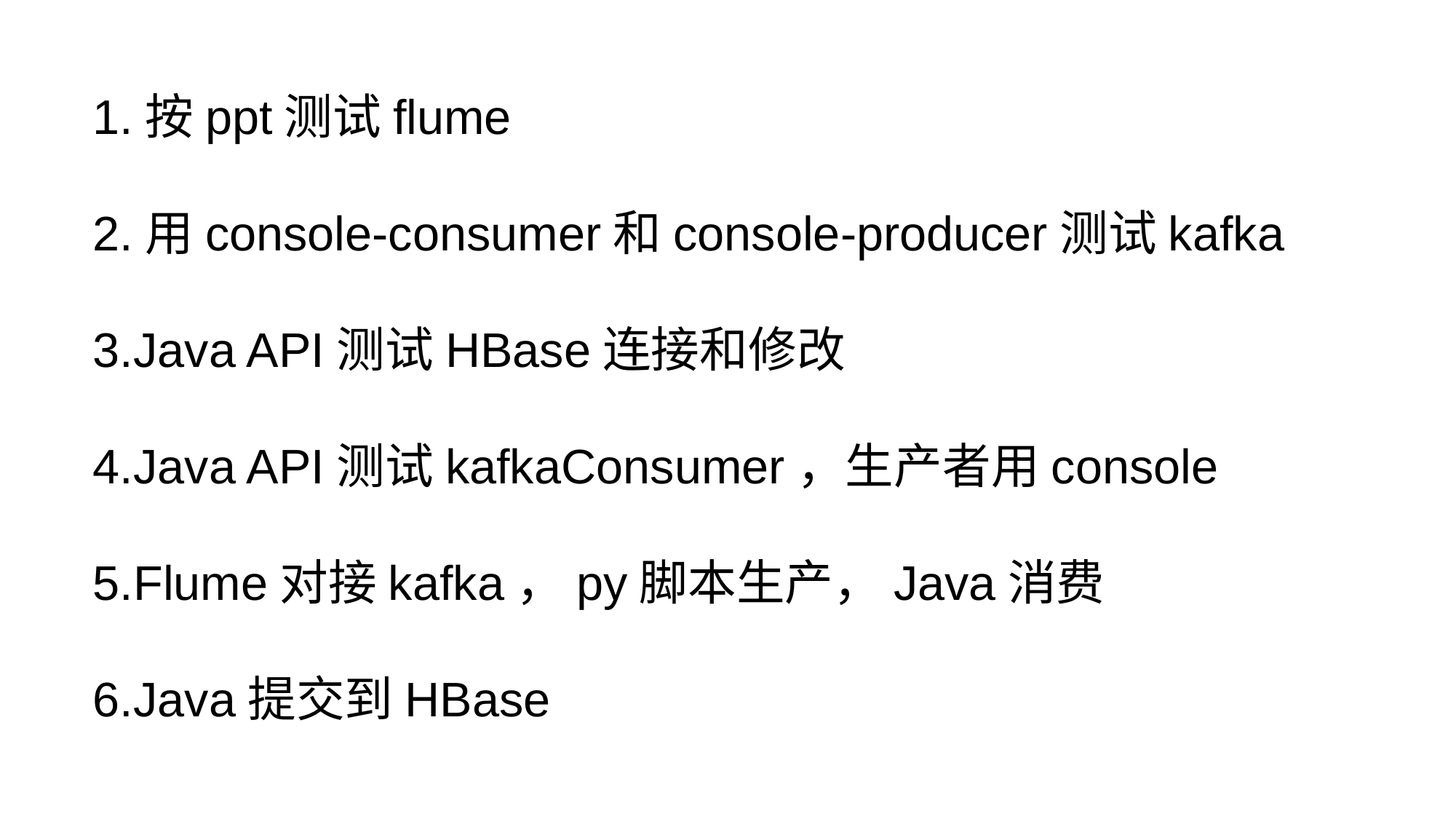

1.按ppt测试flume

2.用console-consumer和console-producer测试kafka

3.Java API测试HBase连接和修改

4.Java API测试kafkaConsumer，生产者用console

5.Flume对接kafka，py脚本生产，Java消费

6.Java提交到HBase